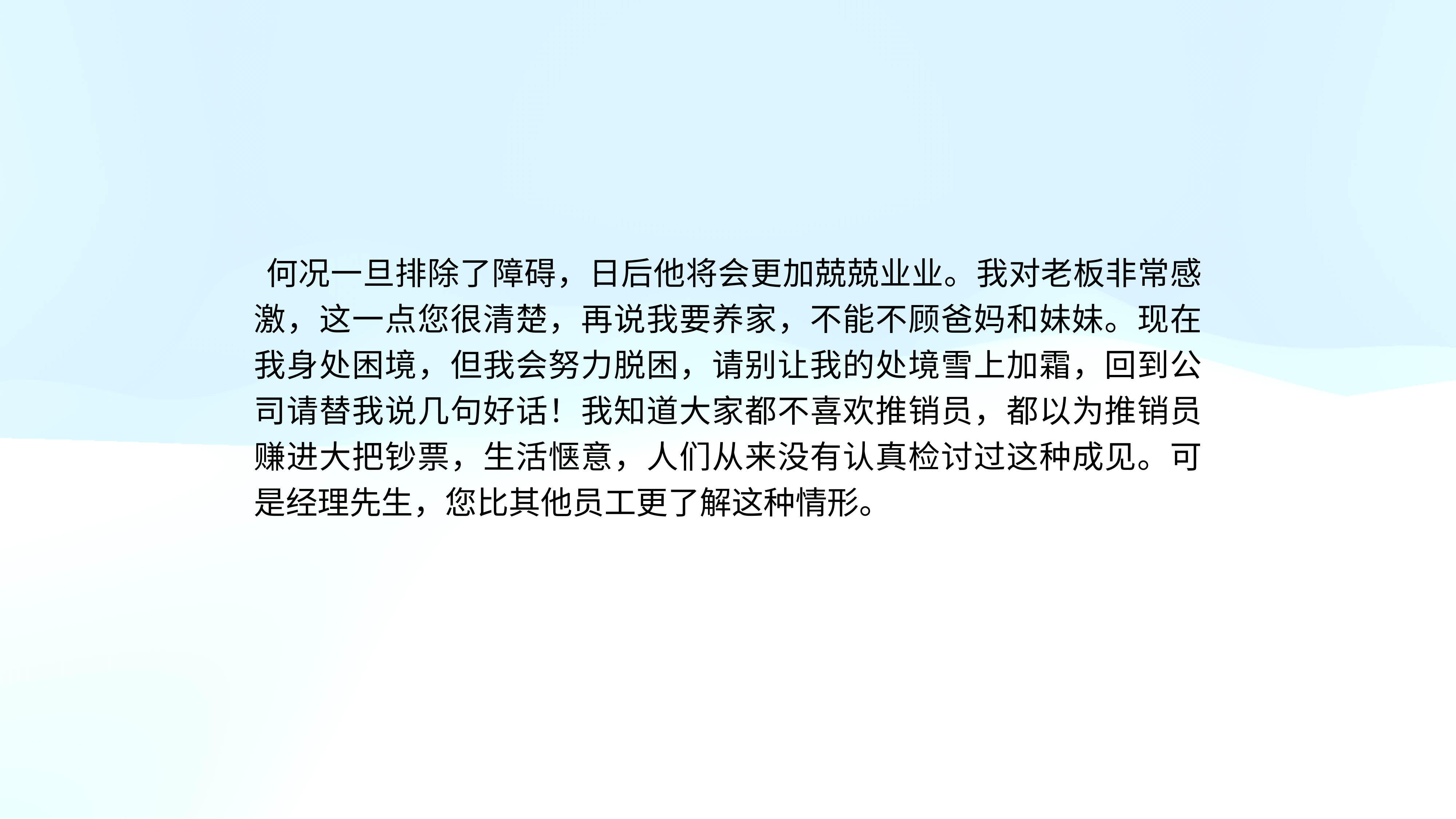

何况一旦排除了障碍，日后他将会更加兢兢业业。我对老板非常感激，这一点您很清楚，再说我要养家，不能不顾爸妈和妹妹。现在我身处困境，但我会努力脱困，请别让我的处境雪上加霜，回到公司请替我说几句好话！我知道大家都不喜欢推销员，都以为推销员赚进大把钞票，生活惬意，人们从来没有认真检讨过这种成见。可是经理先生，您比其他员工更了解这种情形。